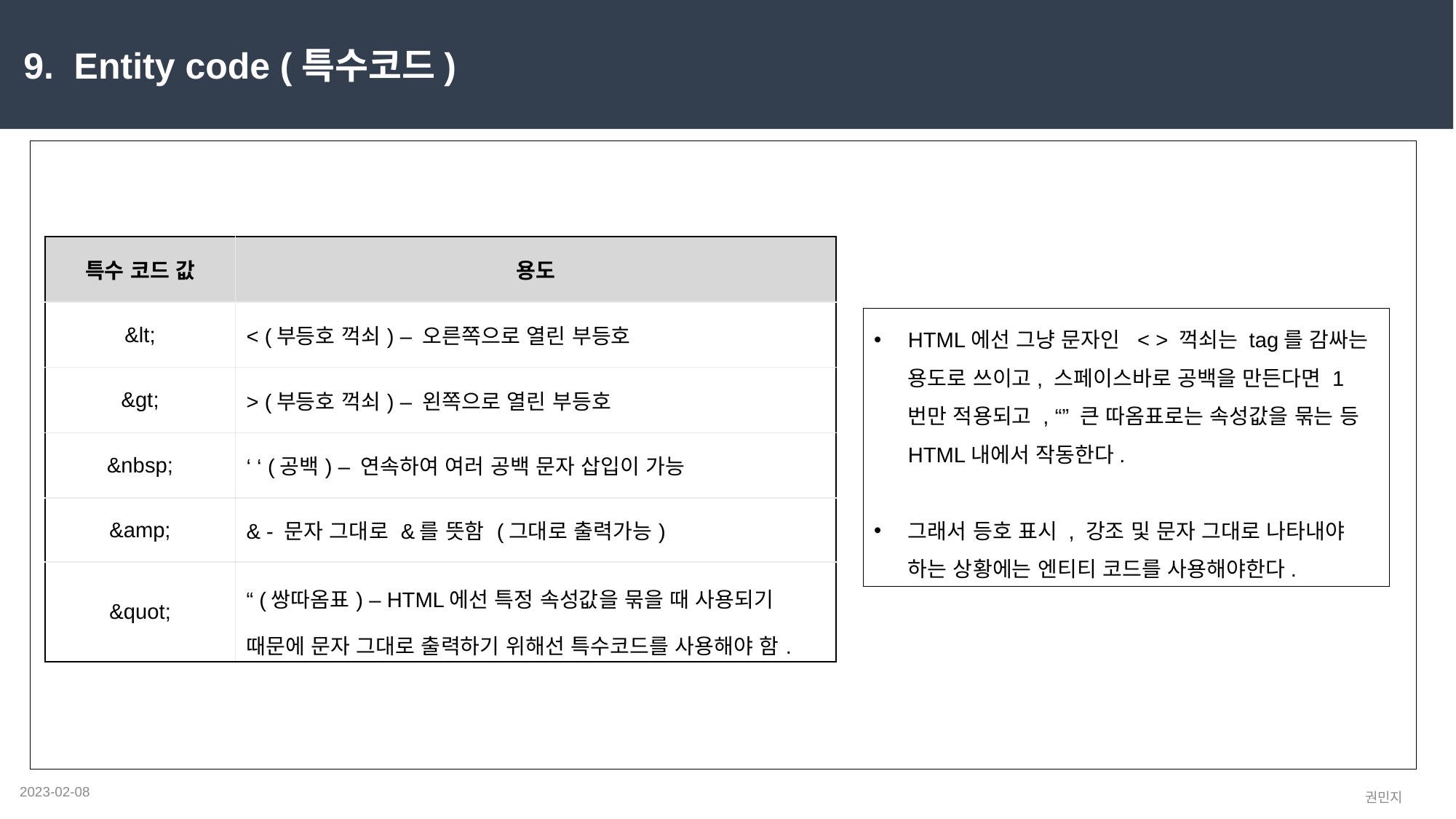

9.  Entity code (특수코드)

| 특수 코드 값 | 용도 |
| --- | --- |
| &lt; | < (부등호 꺽쇠) – 오른쪽으로 열린 부등호 |
| &gt; | > (부등호 꺽쇠) – 왼쪽으로 열린 부등호 |
| &nbsp; | ‘ ‘ (공백) – 연속하여 여러 공백 문자 삽입이 가능 |
| &amp; | & - 문자 그대로 &를 뜻함 (그대로 출력가능) |
| &quot; | “ (쌍따옴표) – HTML에선 특정 속성값을 묶을 때 사용되기 때문에 문자 그대로 출력하기 위해선 특수코드를 사용해야 함. |
HTML에선 그냥 문자인  < > 꺽쇠는 tag를 감싸는 용도로 쓰이고, 스페이스바로 공백을 만든다면 1번만 적용되고 , “” 큰 따옴표로는 속성값을 묶는 등 HTML내에서 작동한다.

그래서 등호 표시 , 강조 및 문자 그대로 나타내야 하는 상황에는 엔티티 코드를 사용해야한다.
2023-02-08
권민지